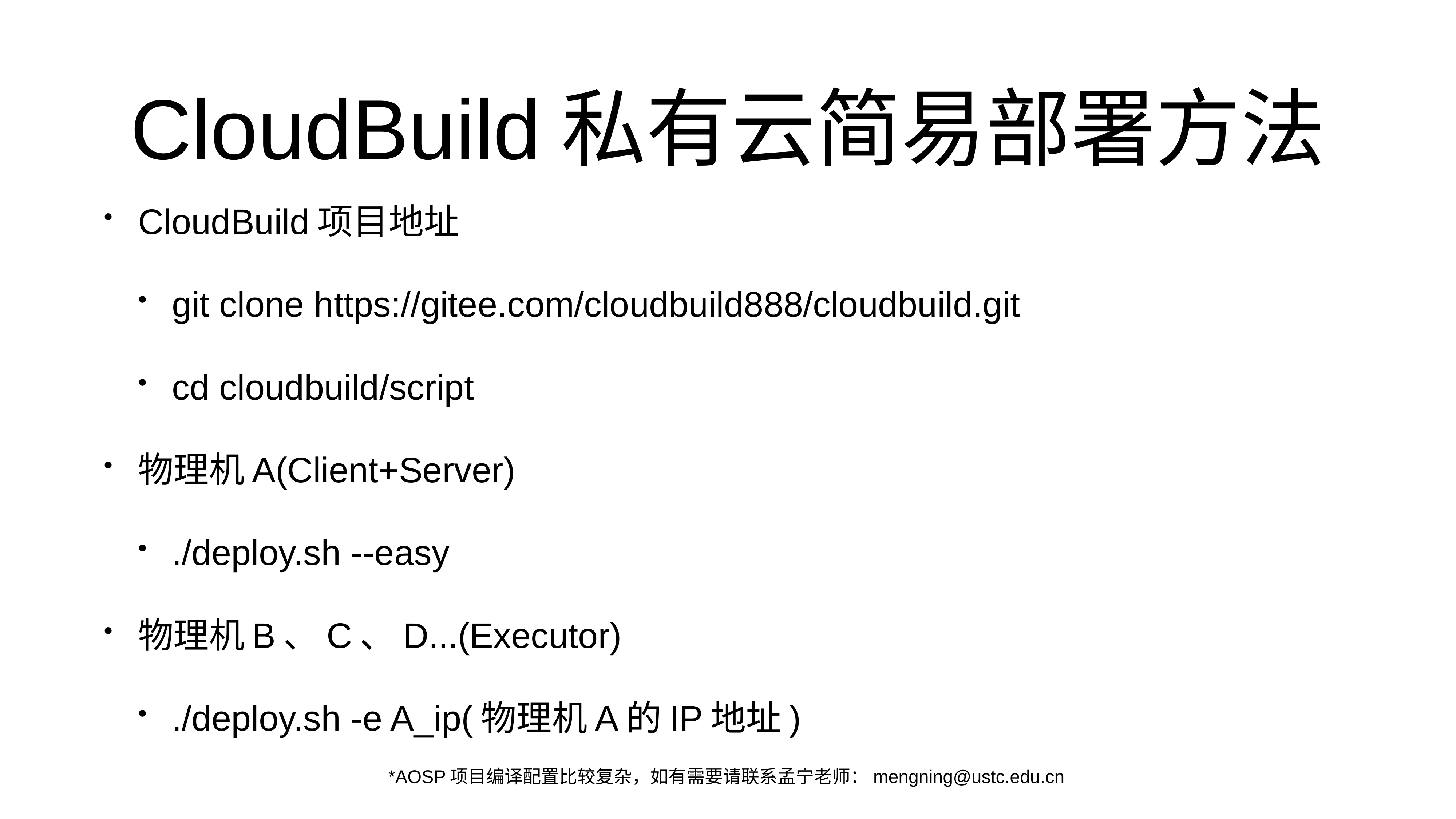

# CloudBuild私有云简易部署方法
CloudBuild项目地址
git clone https://gitee.com/cloudbuild888/cloudbuild.git
cd cloudbuild/script
物理机A(Client+Server)
./deploy.sh --easy
物理机B、C、D...(Executor)
./deploy.sh -e A_ip(物理机A的IP地址)
*AOSP项目编译配置比较复杂，如有需要请联系孟宁老师：mengning@ustc.edu.cn